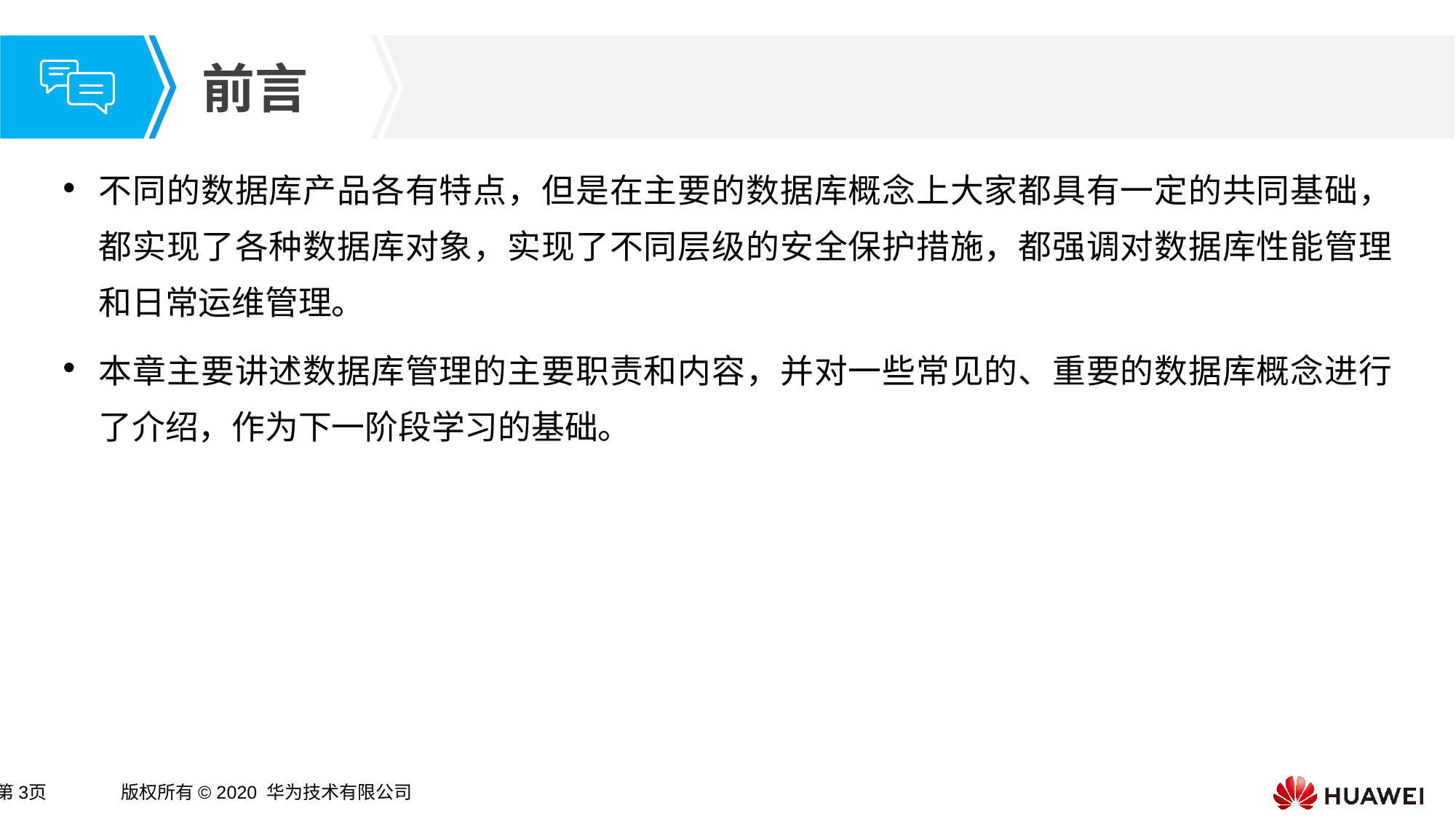

不同的数据库产品各有特点，但是在主要的数据库概念上大家都具有一定的共同基础，都实现了各种数据库对象，实现了不同层级的安全保护措施，都强调对数据库性能管理和日常运维管理。
本章主要讲述数据库管理的主要职责和内容，并对一些常见的、重要的数据库概念进行了介绍，作为下一阶段学习的基础。